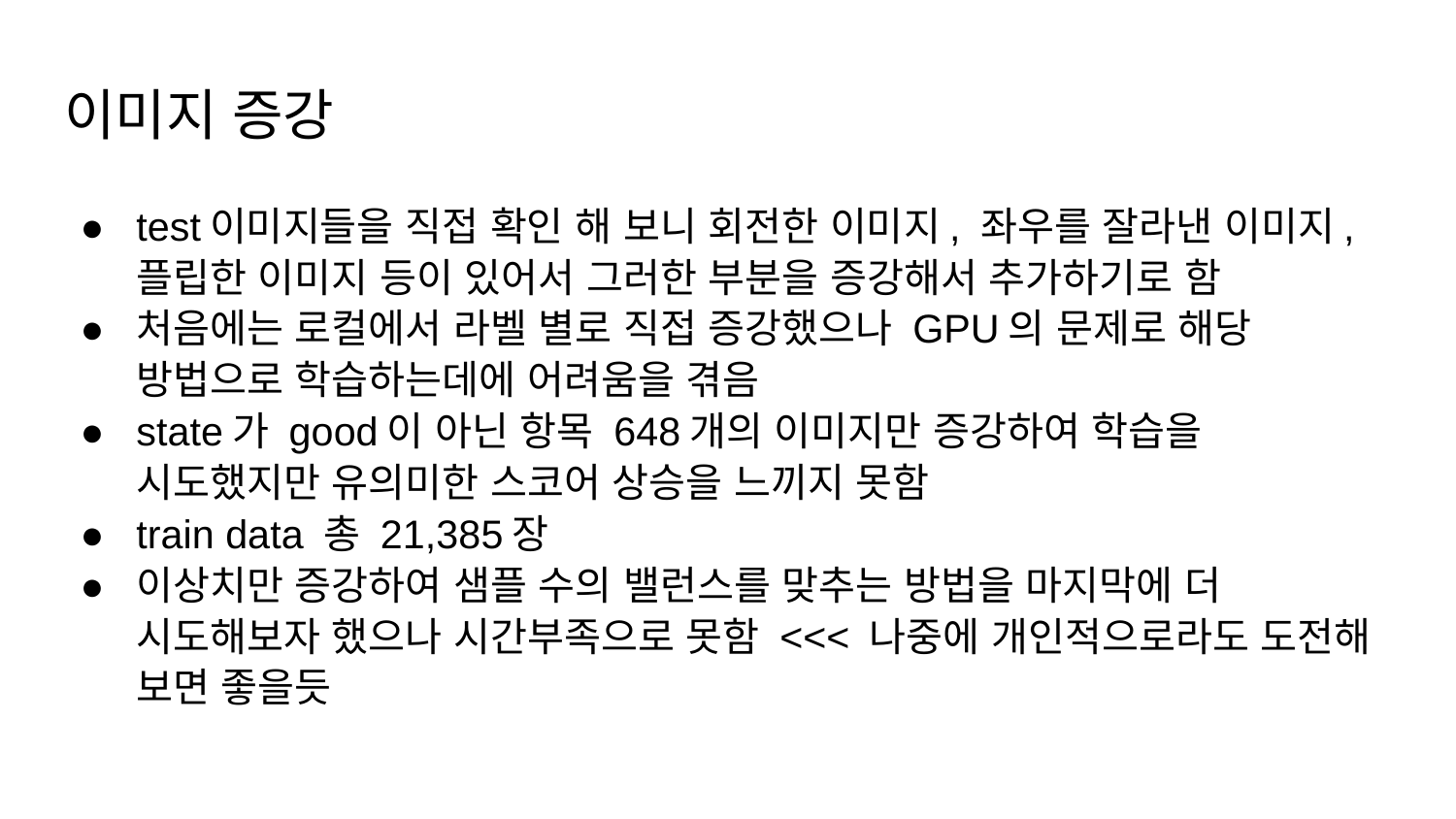

# 이미지 증강
test이미지들을 직접 확인 해 보니 회전한 이미지, 좌우를 잘라낸 이미지, 플립한 이미지 등이 있어서 그러한 부분을 증강해서 추가하기로 함
처음에는 로컬에서 라벨 별로 직접 증강했으나 GPU의 문제로 해당 방법으로 학습하는데에 어려움을 겪음
state가 good이 아닌 항목 648개의 이미지만 증강하여 학습을 시도했지만 유의미한 스코어 상승을 느끼지 못함
train data 총 21,385장
이상치만 증강하여 샘플 수의 밸런스를 맞추는 방법을 마지막에 더 시도해보자 했으나 시간부족으로 못함 <<< 나중에 개인적으로라도 도전해 보면 좋을듯